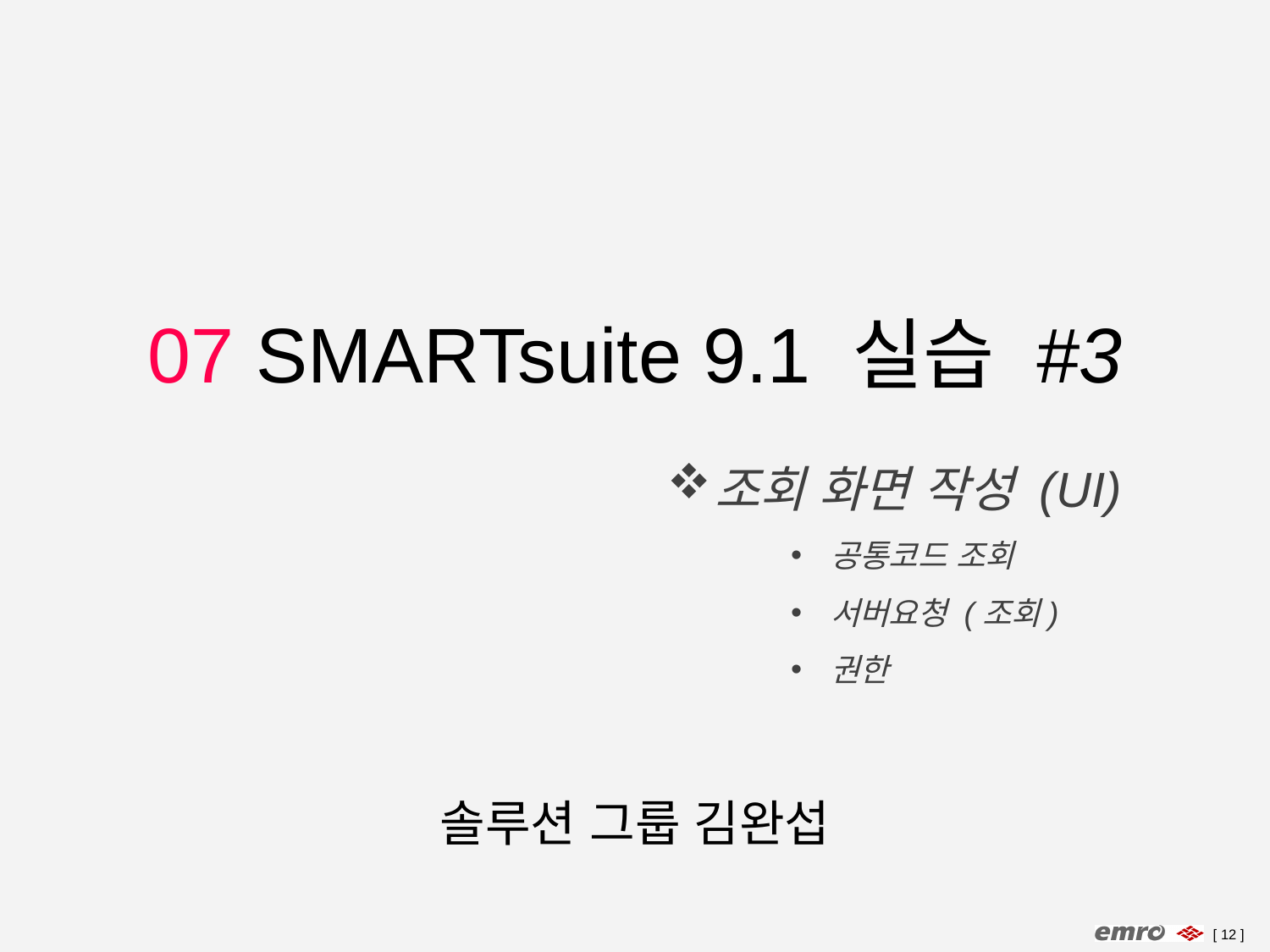

07 SMARTsuite 9.1 실습 #3
조회 화면 작성 (UI)
공통코드 조회
서버요청 (조회)
권한
솔루션 그룹 김완섭